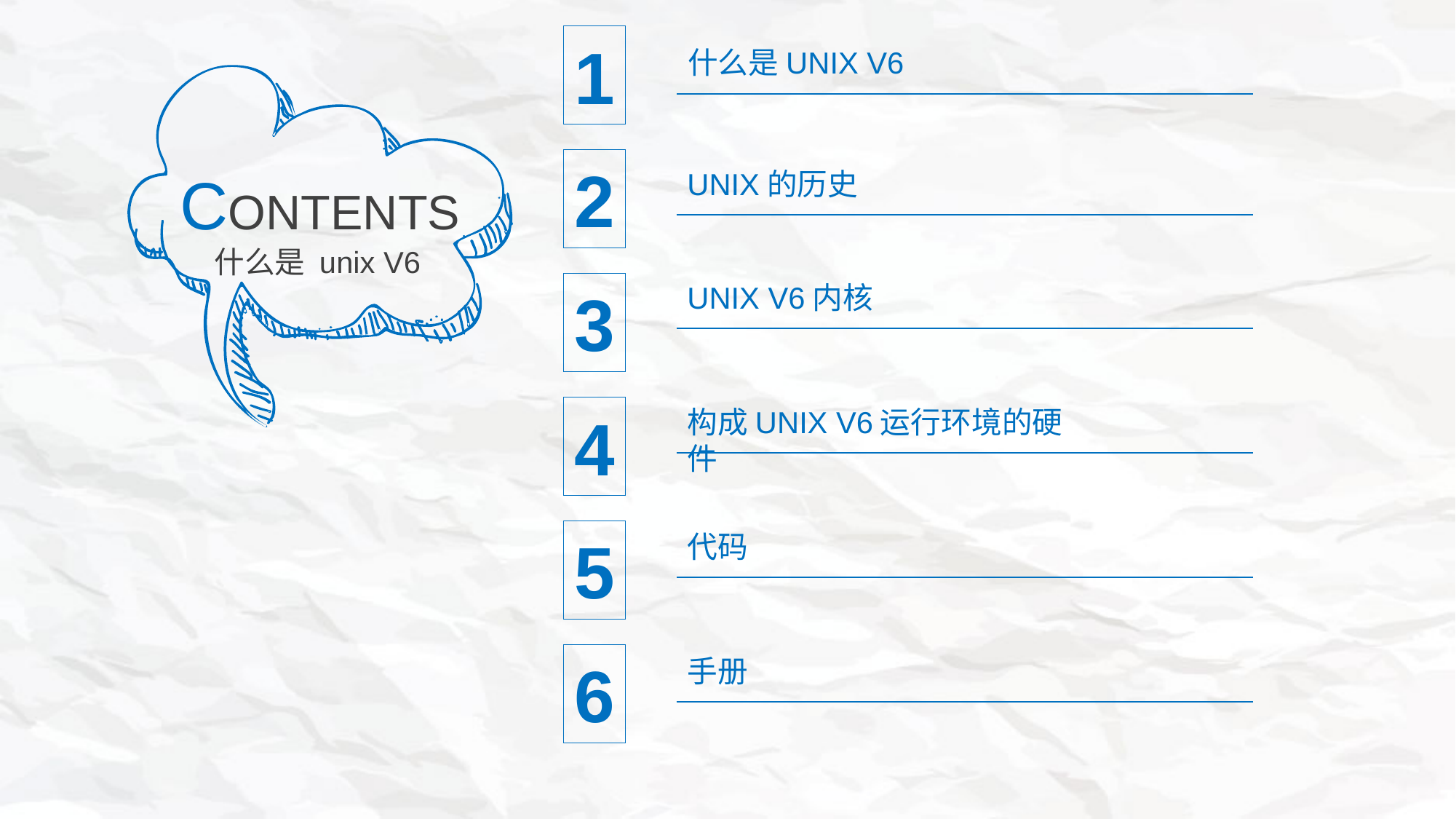

1
什么是UNIX V6

2
CONTENTS
    什么是 unix V6
UNIX的历史

UNIX V6内核

3
4
构成UNIX V6运行环境的硬件

5
代码

6
手册